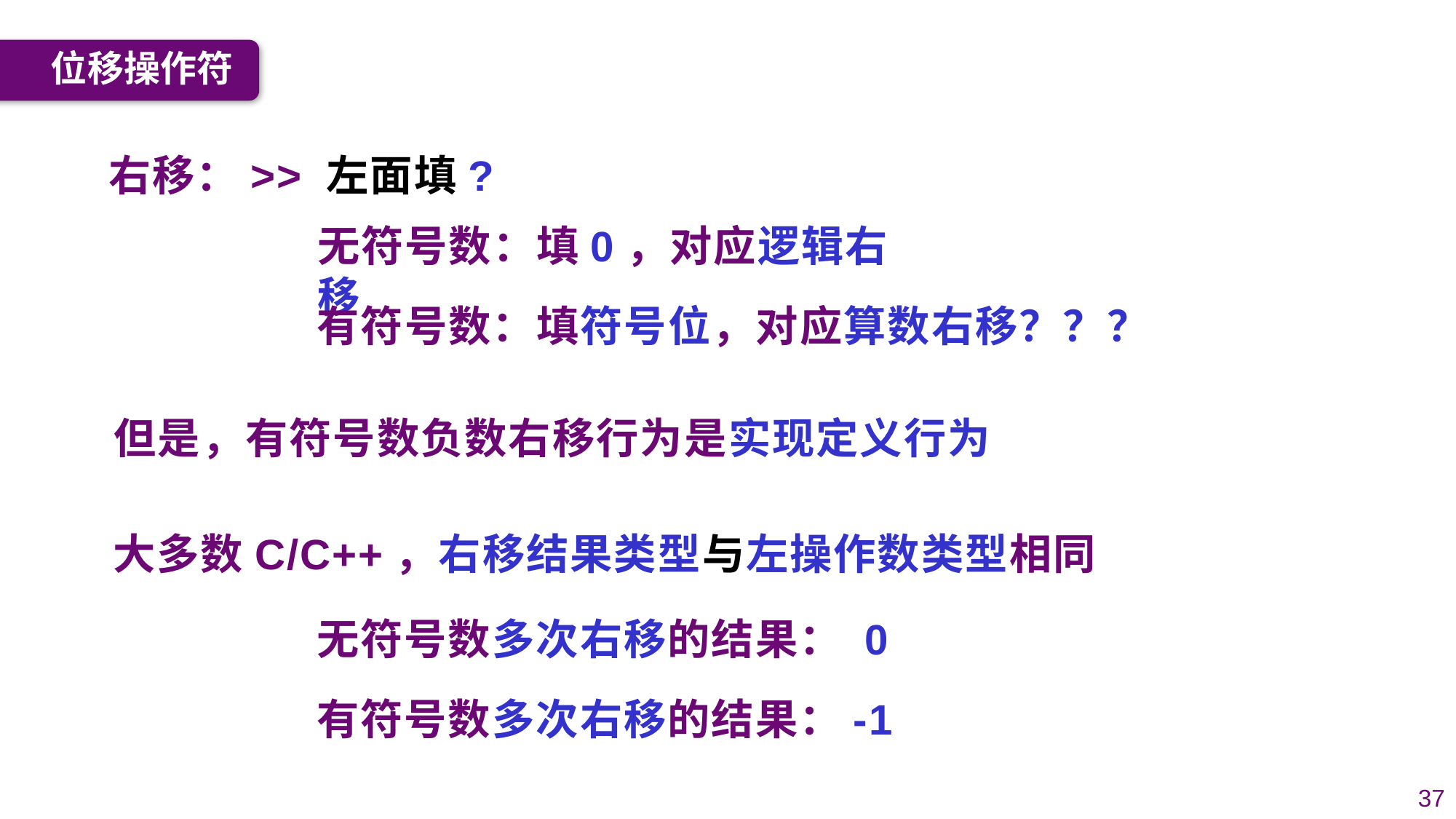

位移操作符
右移：>> 左面填?
无符号数：填0，对应逻辑右移
有符号数：填符号位，对应算数右移？？？
但是，有符号数负数右移行为是实现定义行为
大多数C/C++，右移结果类型与左操作数类型相同
无符号数多次右移的结果： 0
有符号数多次右移的结果：-1

37